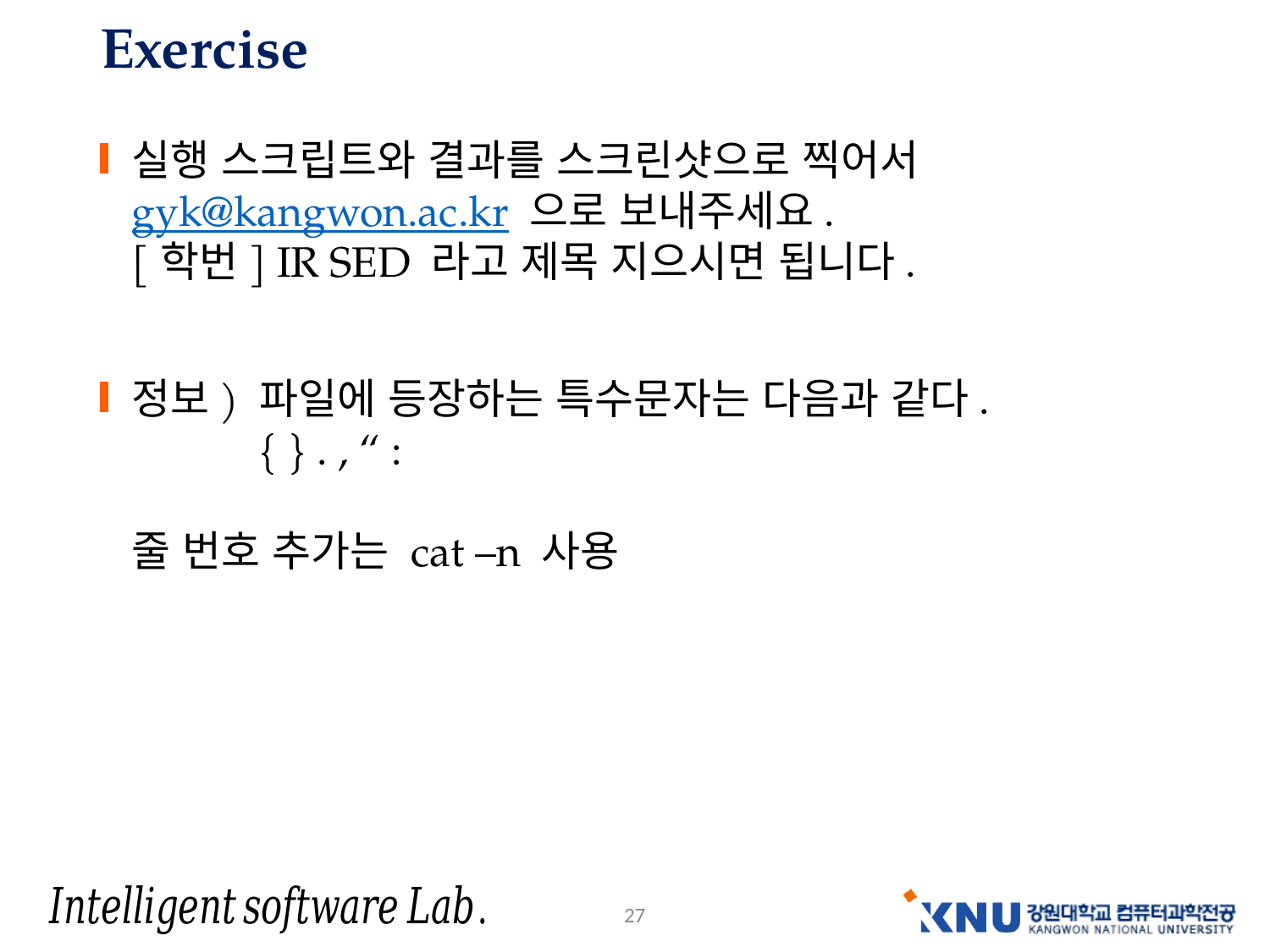

# Exercise
실행 스크립트와 결과를 스크린샷으로 찍어서
gyk@kangwon.ac.kr 으로 보내주세요.
[학번] IR SED 라고 제목 지으시면 됩니다.

정보) 파일에 등장하는 특수문자는 다음과 같다.
	{ } . , “ :
줄 번호 추가는 cat –n 사용